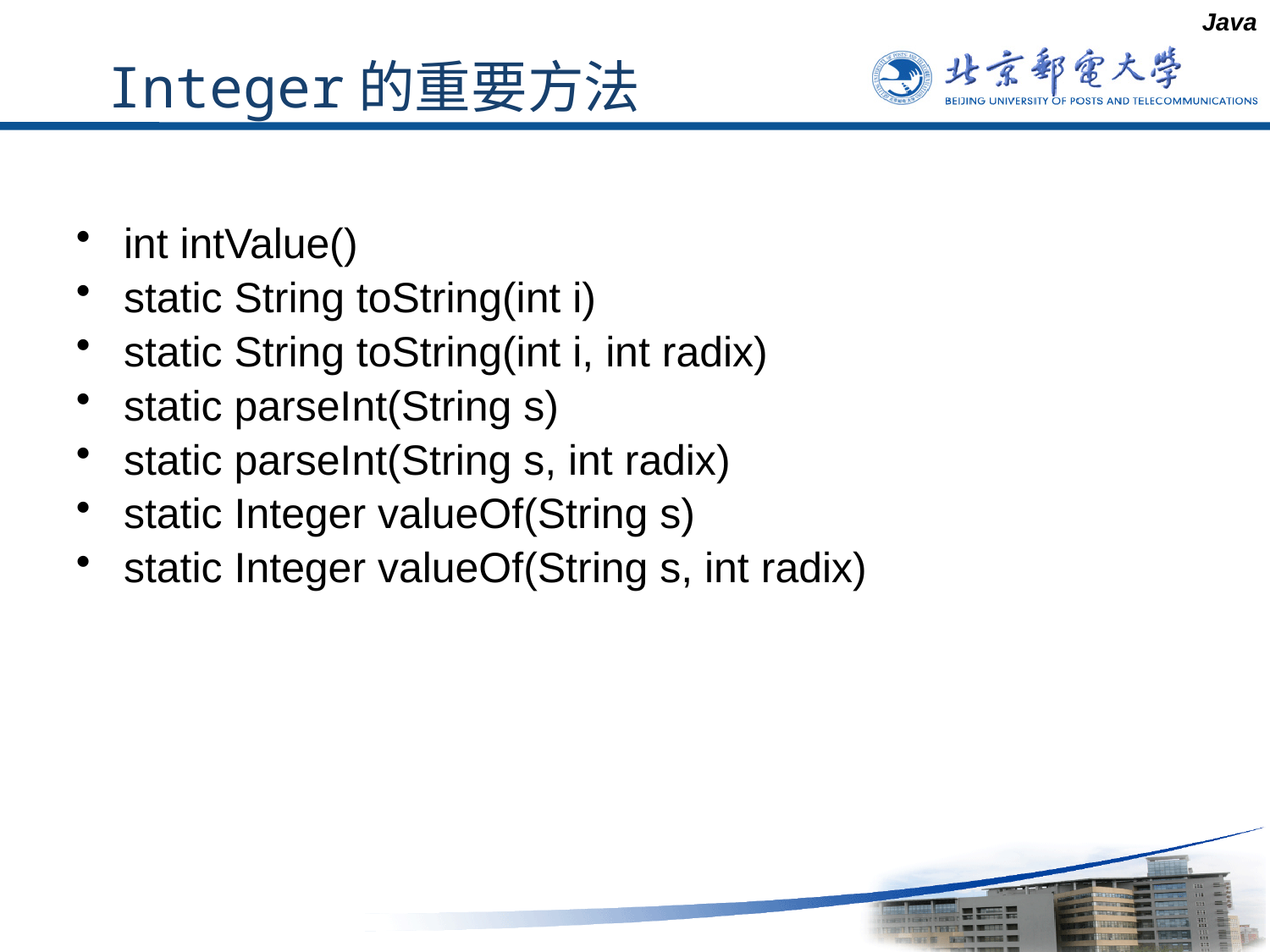

Java
# Integer的重要方法

int intValue()
static String toString(int i)
static String toString(int i, int radix)
static parseInt(String s)
static parseInt(String s, int radix)
static Integer valueOf(String s)
static Integer valueOf(String s, int radix)